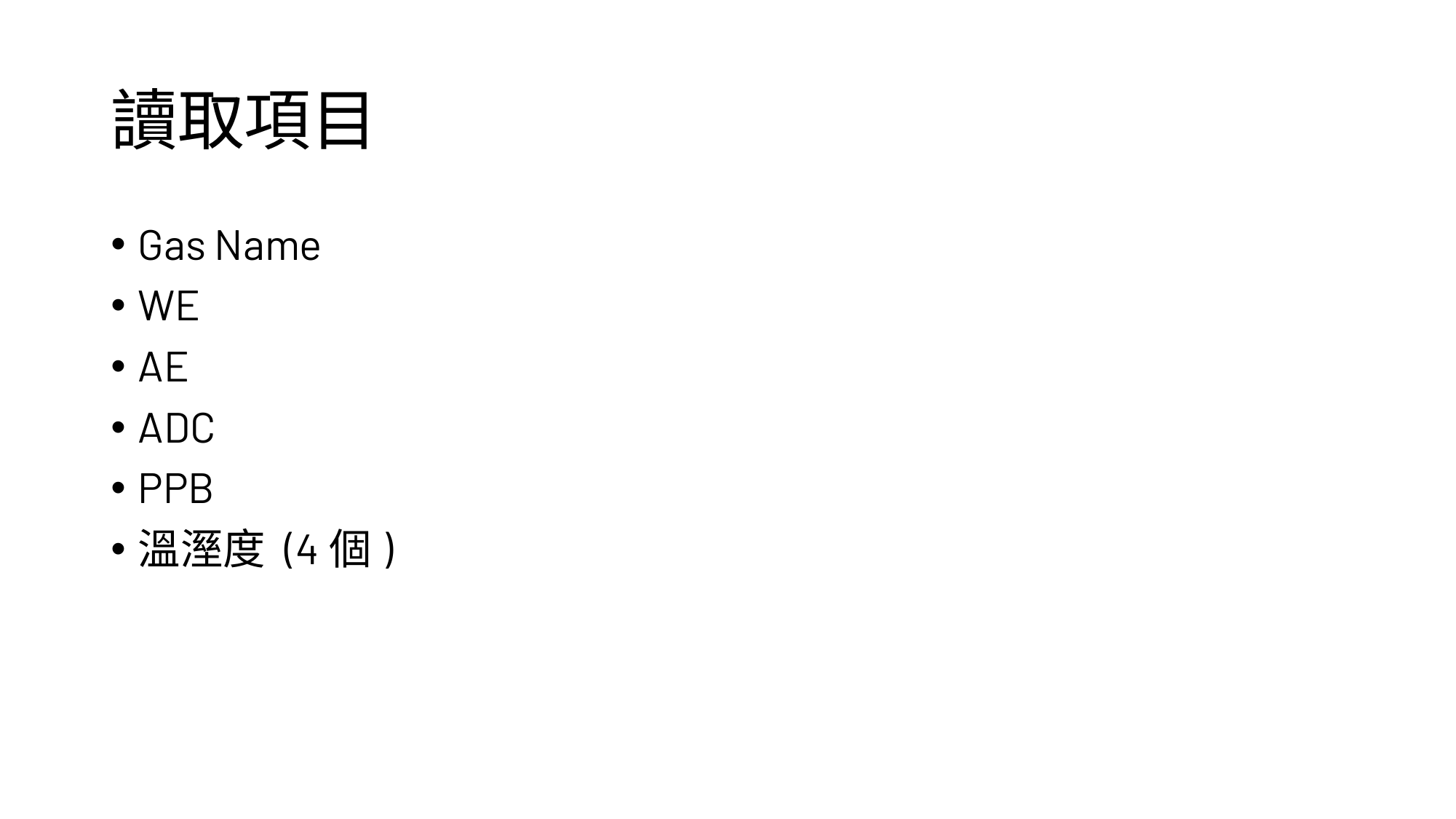

# 讀取項目
Gas Name
WE
AE
ADC
PPB
溫溼度 (4個)